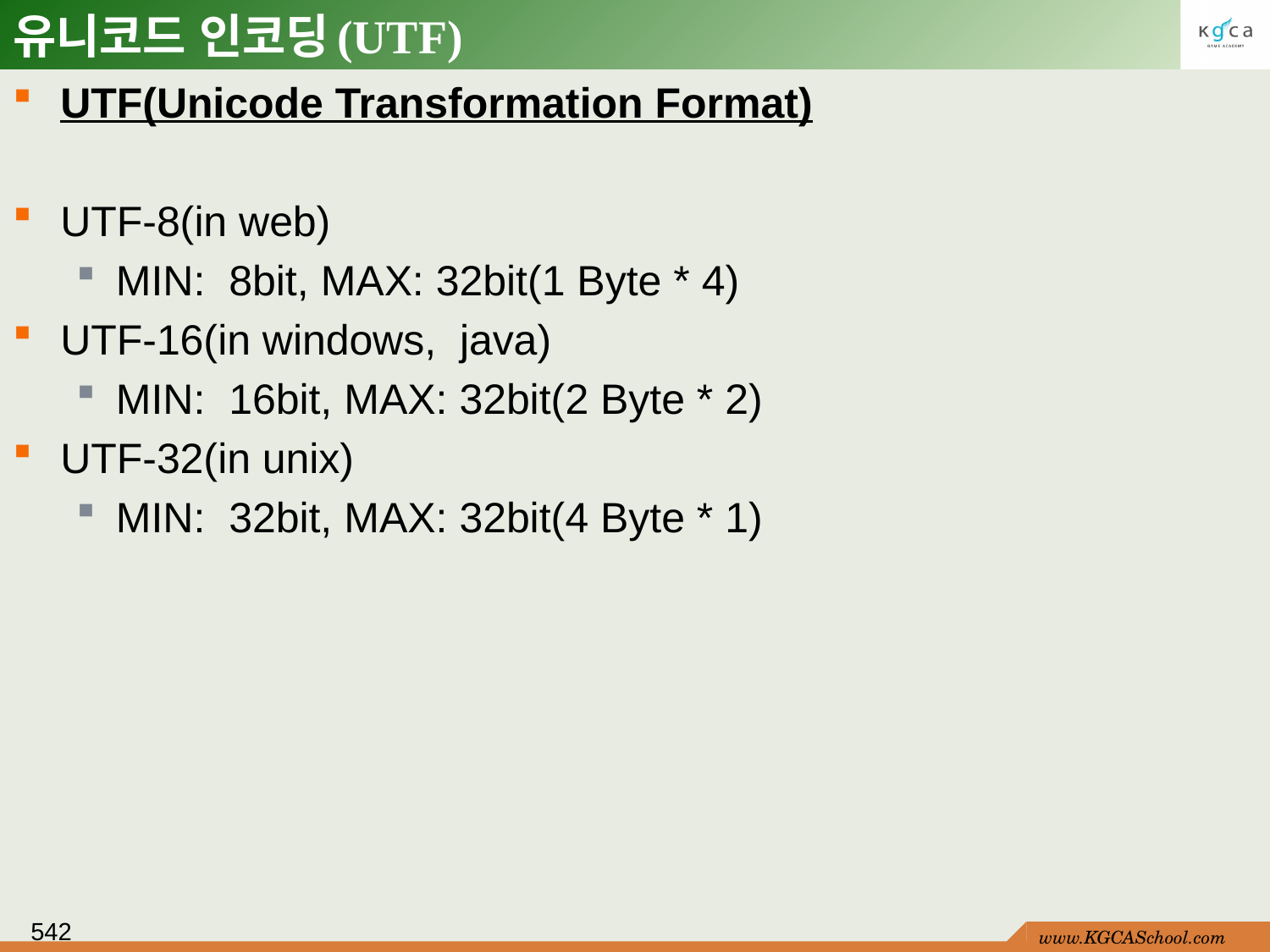

# 유니코드 인코딩(UTF)
UTF(Unicode Transformation Format)

UTF-8(in web)
MIN:  8bit, MAX: 32bit(1 Byte * 4)
UTF-16(in windows,  java)
MIN:  16bit, MAX: 32bit(2 Byte * 2)
UTF-32(in unix)
MIN:  32bit, MAX: 32bit(4 Byte * 1)
542